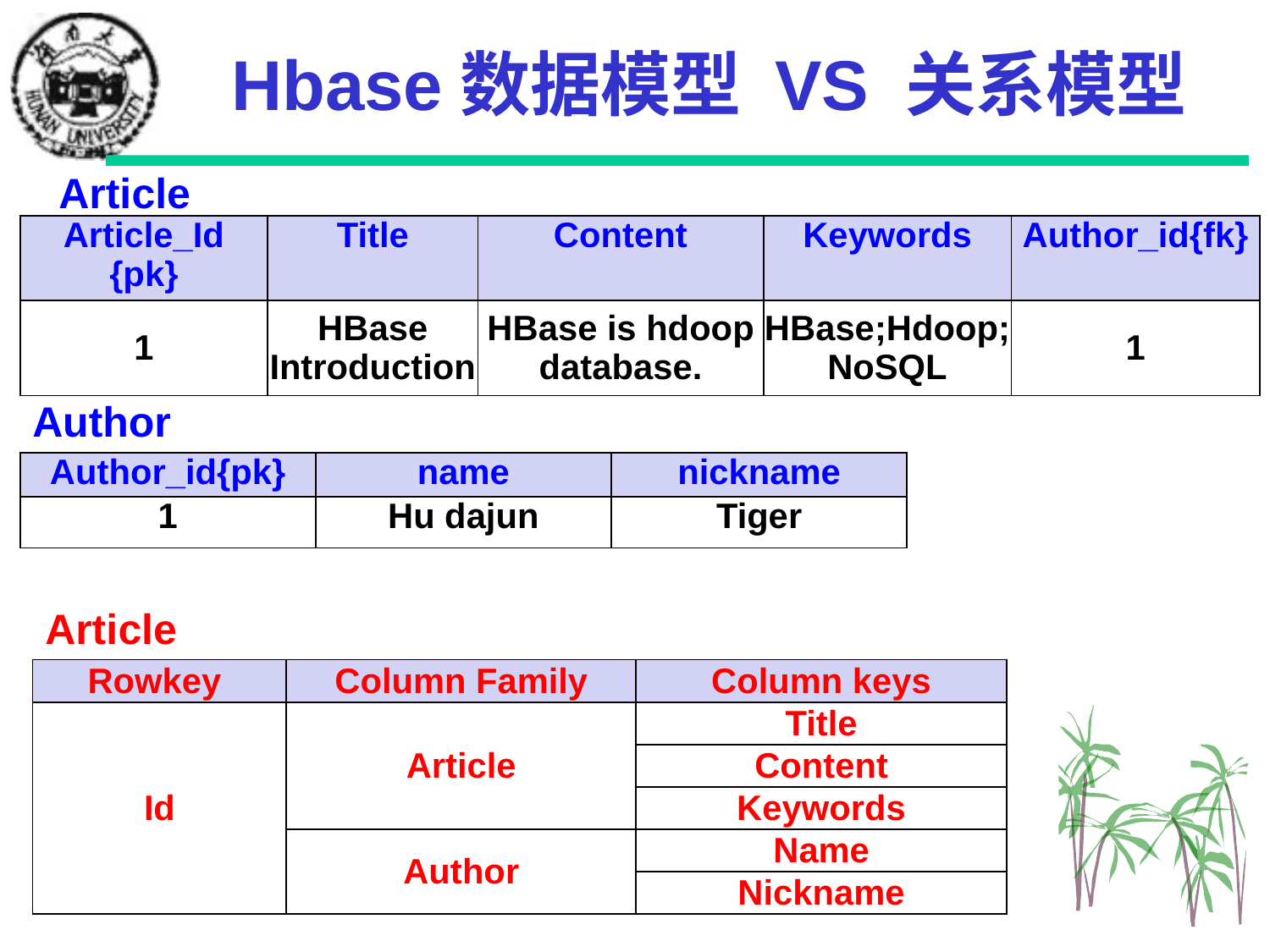

# Hbase数据模型 VS 关系模型
Article
| Article\_Id {pk} | Title | Content | Keywords | Author\_id{fk} |
| --- | --- | --- | --- | --- |
| 1 | HBase Introduction | HBase is hdoop database. | HBase;Hdoop;NoSQL | 1 |
Author
| Author\_id{pk} | name | nickname |
| --- | --- | --- |
| 1 | Hu dajun | Tiger |
Article
| Rowkey | Column Family | Column keys |
| --- | --- | --- |
| Id | Article | Title |
|  |  | Content |
|  |  | Keywords |
|  | Author | Name |
|  |  | Nickname |